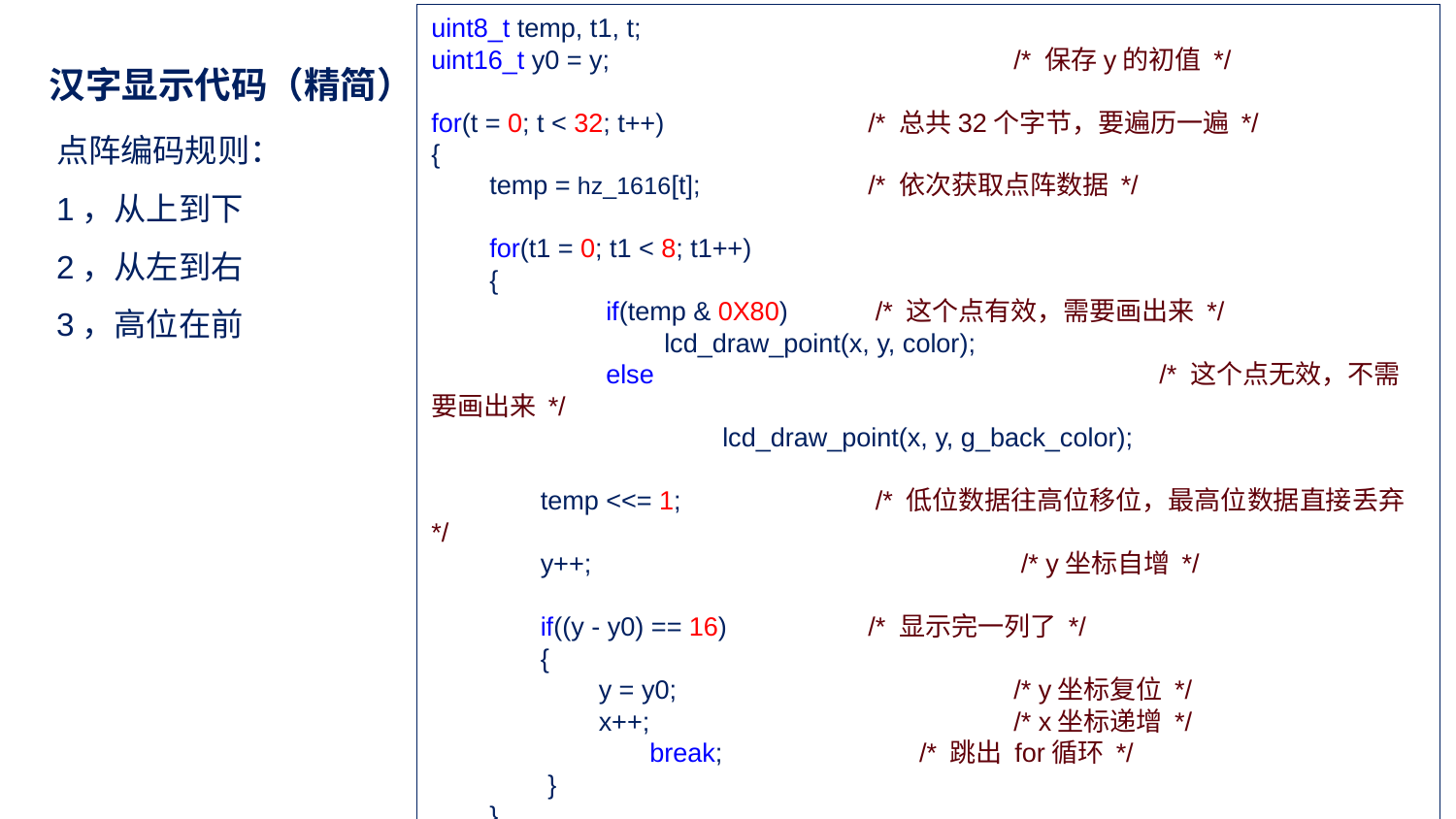

uint8_t temp, t1, t;
uint16_t y0 = y;			/* 保存y的初值 */

for(t = 0; t < 32; t++)      		/* 总共32个字节，要遍历一遍 */
{
        temp = hz_1616[t];		/* 依次获取点阵数据 */

        for(t1 = 0; t1 < 8; t1++)
        {
	    if(temp & 0X80)        	 /* 这个点有效，需要画出来 */
	            lcd_draw_point(x, y, color);
	    else				/* 这个点无效，不需要画出来 */
		lcd_draw_point(x, y, g_back_color);

               temp <<= 1;            	 /* 低位数据往高位移位，最高位数据直接丢弃 */
               y++;                   		 /* y坐标自增 */

               if((y - y0) == 16)    	/* 显示完一列了 */
               {
                       y = y0;             		/* y坐标复位 */
                       x++;                		/* x坐标递增 */
	          break;                           /* 跳出 for循环 */
                }
        }
}
汉字显示代码（精简）
点阵编码规则：
1，从上到下
2，从左到右
3，高位在前